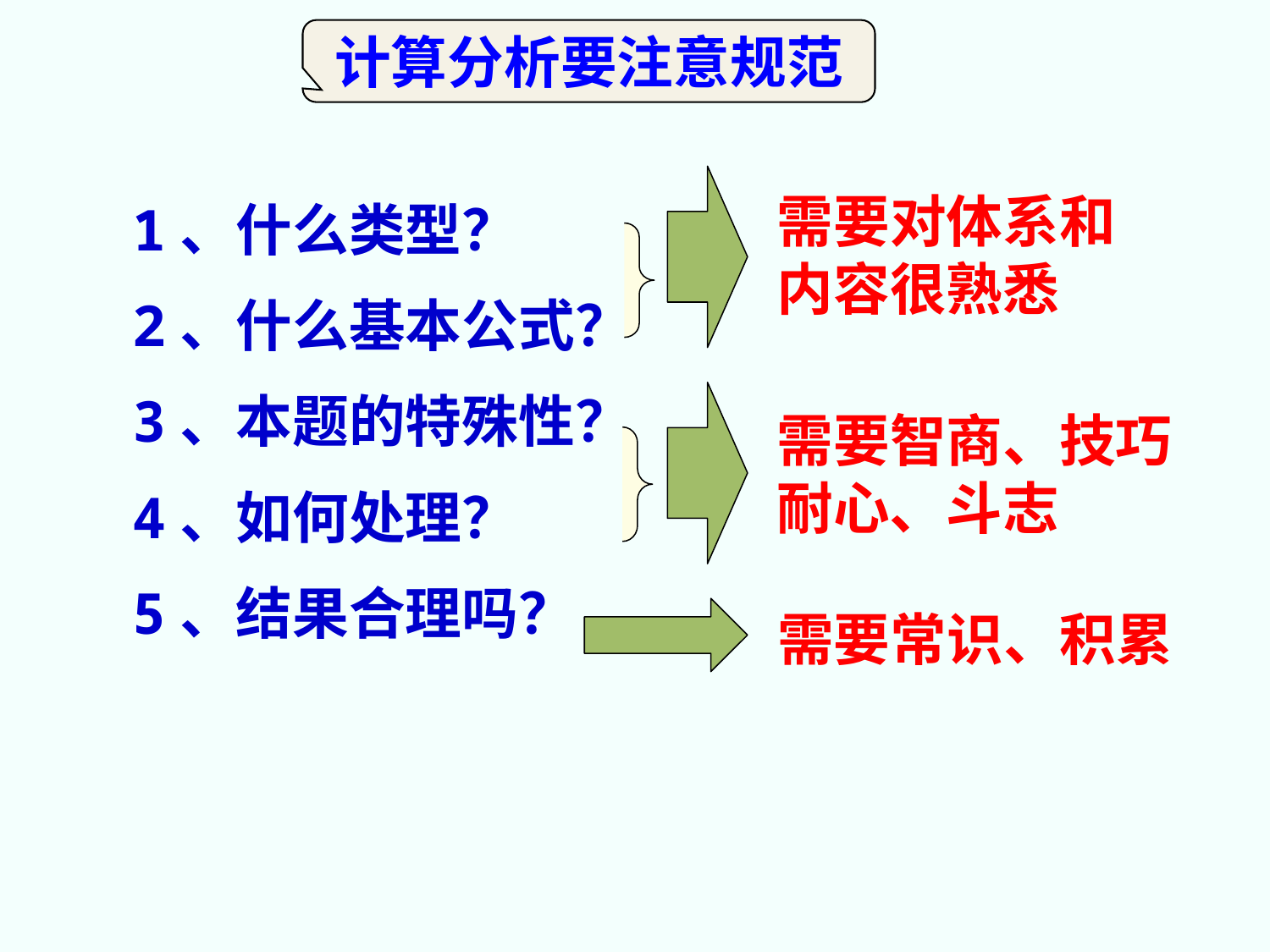

计算分析要注意规范

需要对体系和内容很熟悉
1、什么类型？
2、什么基本公式？
3、本题的特殊性？
4、如何处理？
5、结果合理吗？

需要智商、技巧耐心、斗志

需要常识、积累